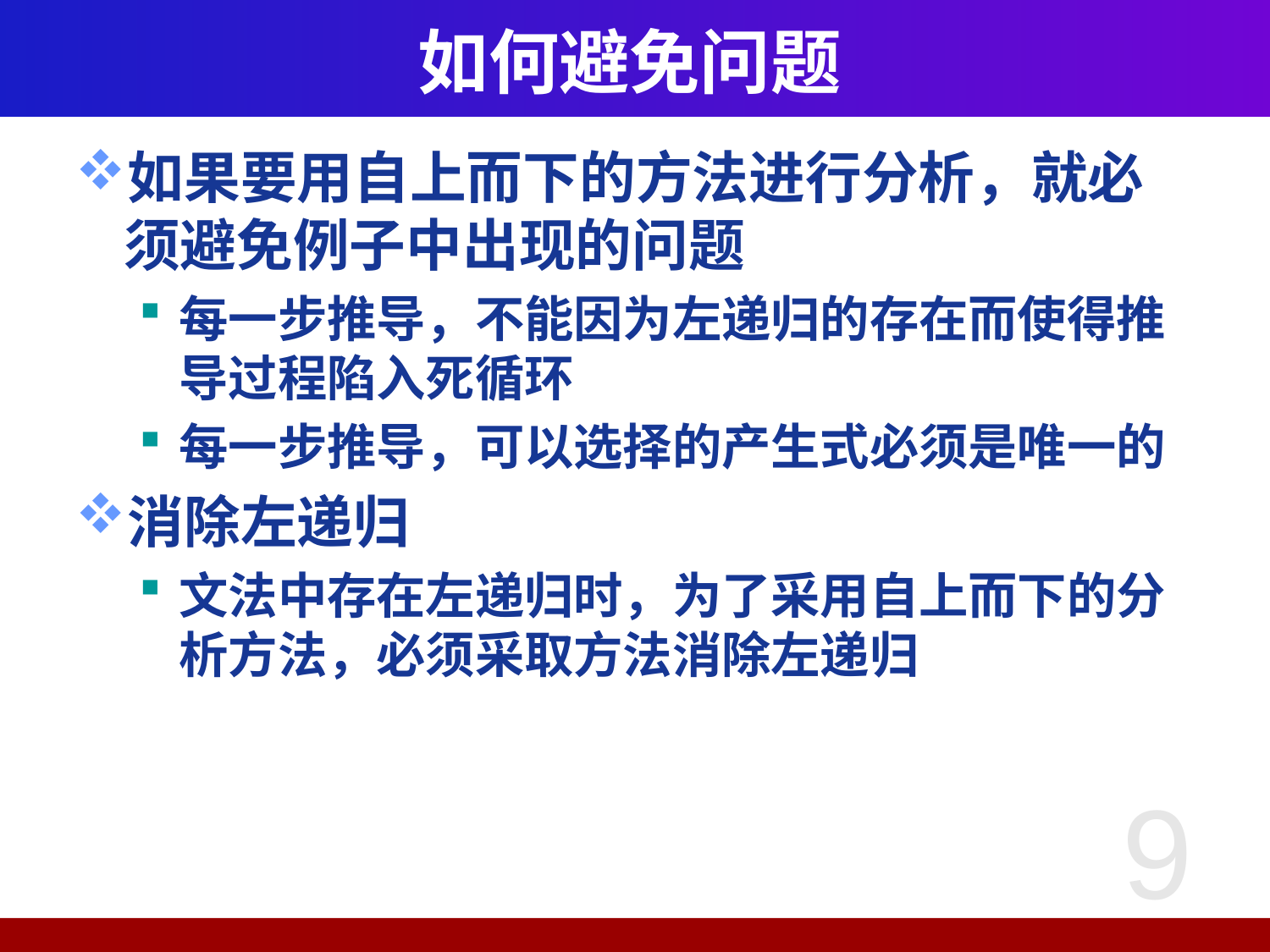

# 如何避免问题
如果要用自上而下的方法进行分析，就必须避免例子中出现的问题
每一步推导，不能因为左递归的存在而使得推导过程陷入死循环
每一步推导，可以选择的产生式必须是唯一的
消除左递归
文法中存在左递归时，为了采用自上而下的分析方法，必须采取方法消除左递归
9